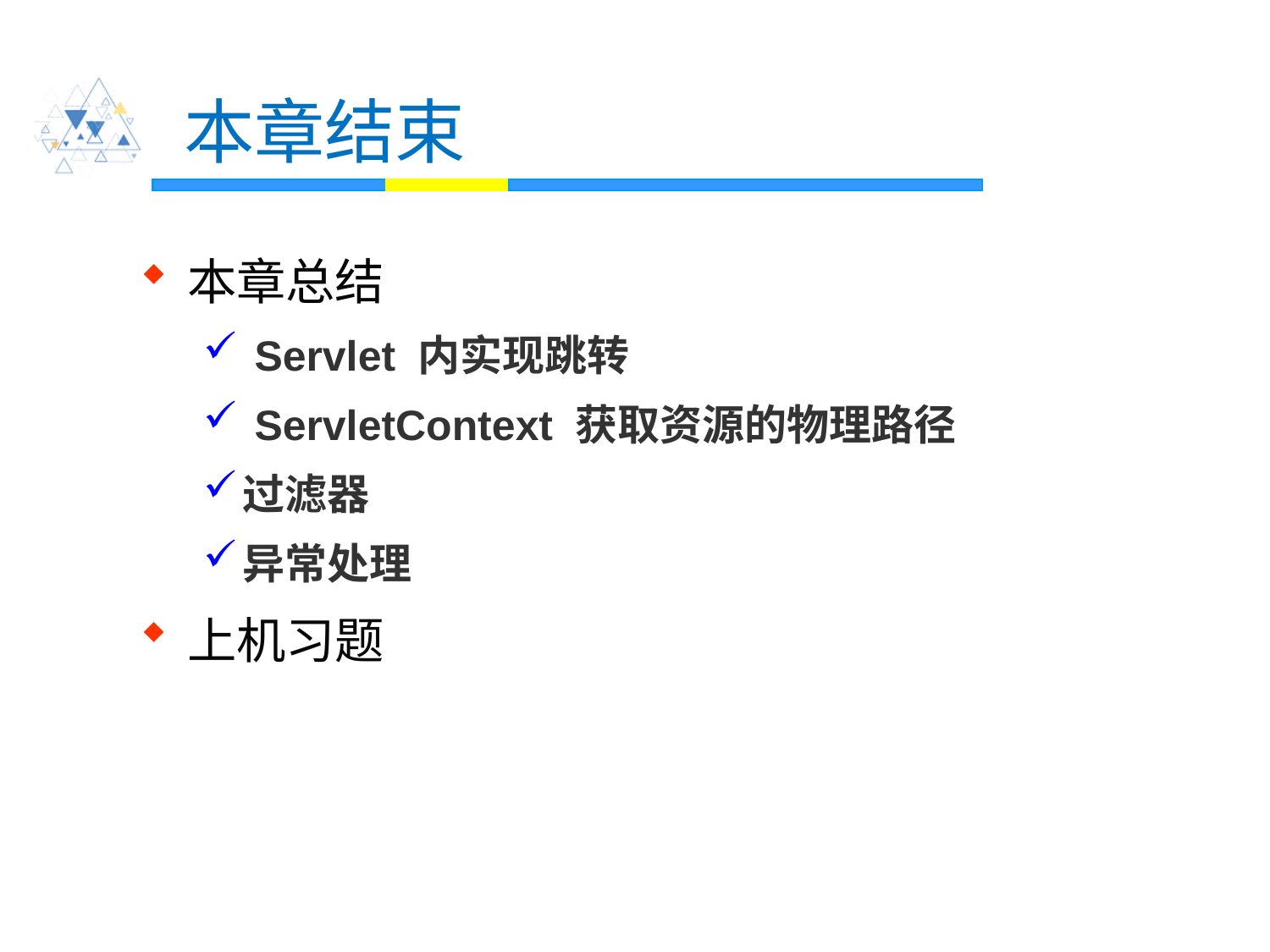

# 本章结束
本章总结
 Servlet 内实现跳转
 ServletContext 获取资源的物理路径
过滤器
异常处理
上机习题